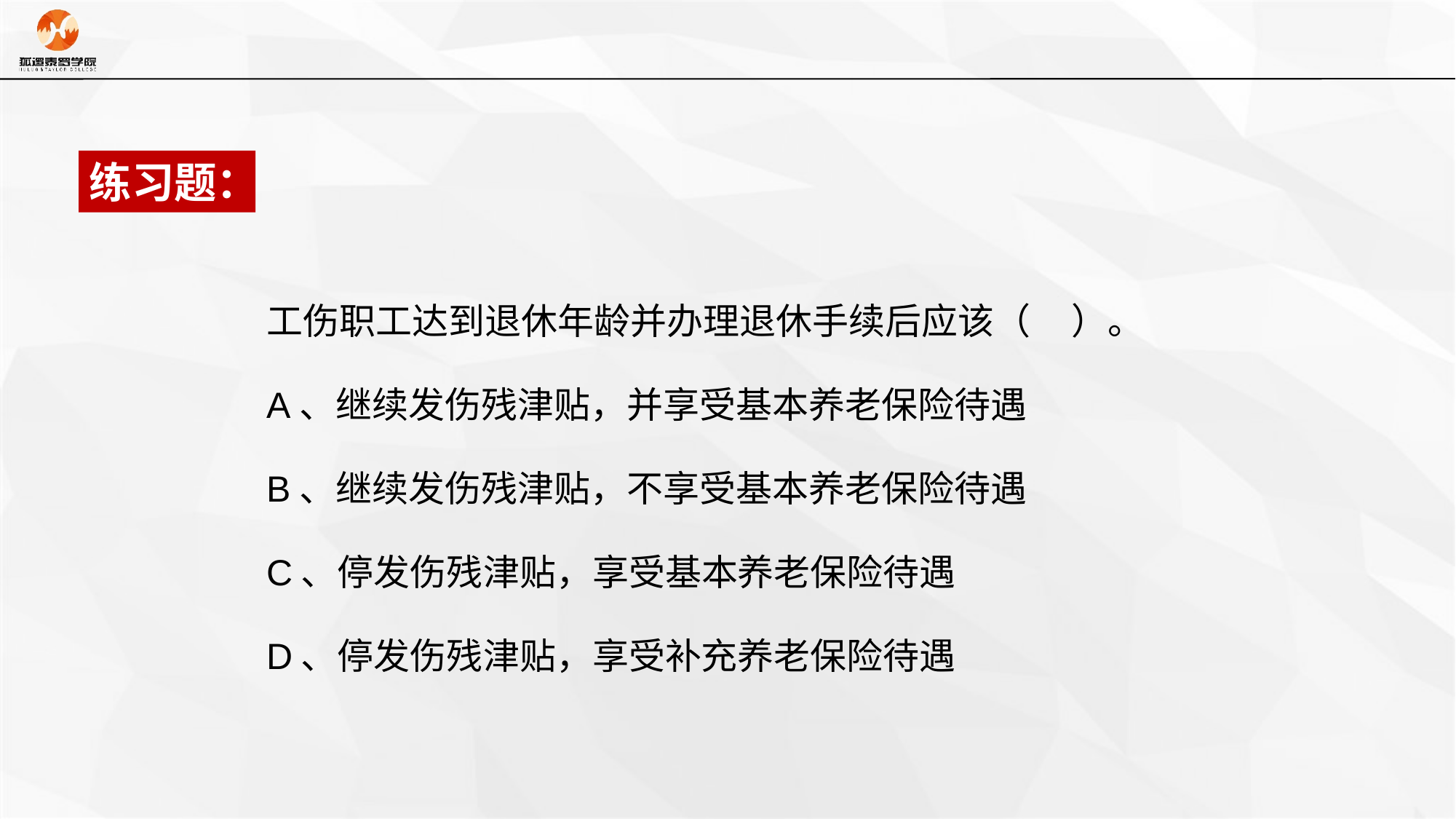

练习题：
工伤职工达到退休年龄并办理退休手续后应该（     ）。
A、继续发伤残津贴，并享受基本养老保险待遇
B、继续发伤残津贴，不享受基本养老保险待遇
C、停发伤残津贴，享受基本养老保险待遇
D、停发伤残津贴，享受补充养老保险待遇